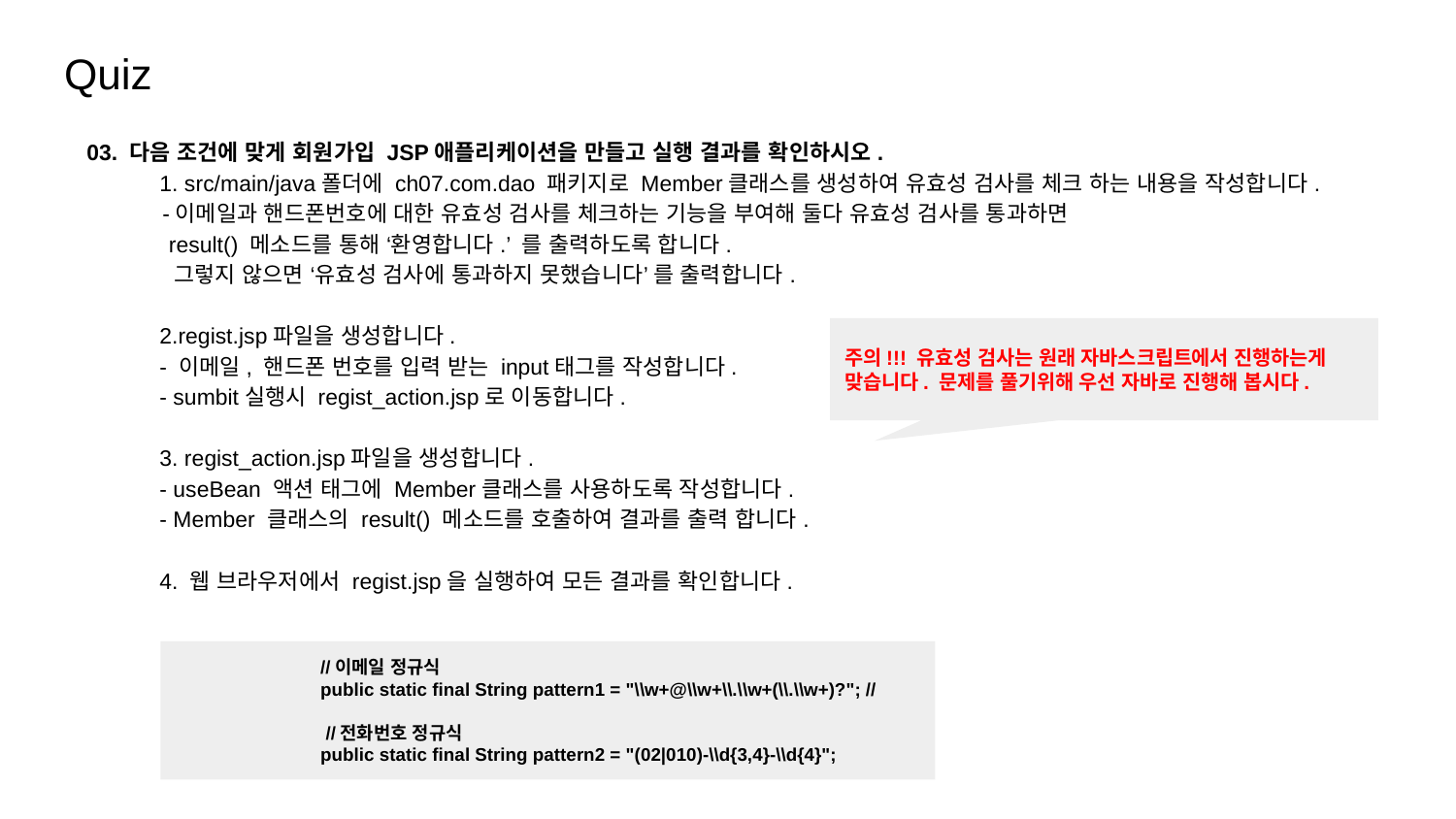

Quiz
03. 다음 조건에 맞게 회원가입 JSP애플리케이션을 만들고 실행 결과를 확인하시오.
1. src/main/java폴더에 ch07.com.dao 패키지로 Member클래스를 생성하여 유효성 검사를 체크 하는 내용을 작성합니다.
            -이메일과 핸드폰번호에 대한 유효성 검사를 체크하는 기능을 부여해 둘다 유효성 검사를 통과하면
             result() 메소드를 통해 ‘환영합니다.’ 를 출력하도록 합니다.
             그렇지 않으면 ‘유효성 검사에 통과하지 못했습니다’ 를 출력합니다.

2.regist.jsp파일을 생성합니다.
- 이메일, 핸드폰 번호를 입력 받는 input태그를 작성합니다.
- sumbit실행시 regist_action.jsp로 이동합니다.

3. regist_action.jsp파일을 생성합니다.
- useBean 액션 태그에 Member클래스를 사용하도록 작성합니다.
- Member 클래스의 result() 메소드를 호출하여 결과를 출력 합니다.

4. 웹 브라우저에서 regist.jsp을 실행하여 모든 결과를 확인합니다.

주의!!! 유효성 검사는 원래 자바스크립트에서 진행하는게 맞습니다. 문제를 풀기위해 우선 자바로 진행해 봅시다.
	//이메일 정규식
	public static final String pattern1 = "\\w+@\\w+\\.\\w+(\\.\\w+)?"; //

	 //전화번호 정규식
	public static final String pattern2 = "(02|010)-\\d{3,4}-\\d{4}";